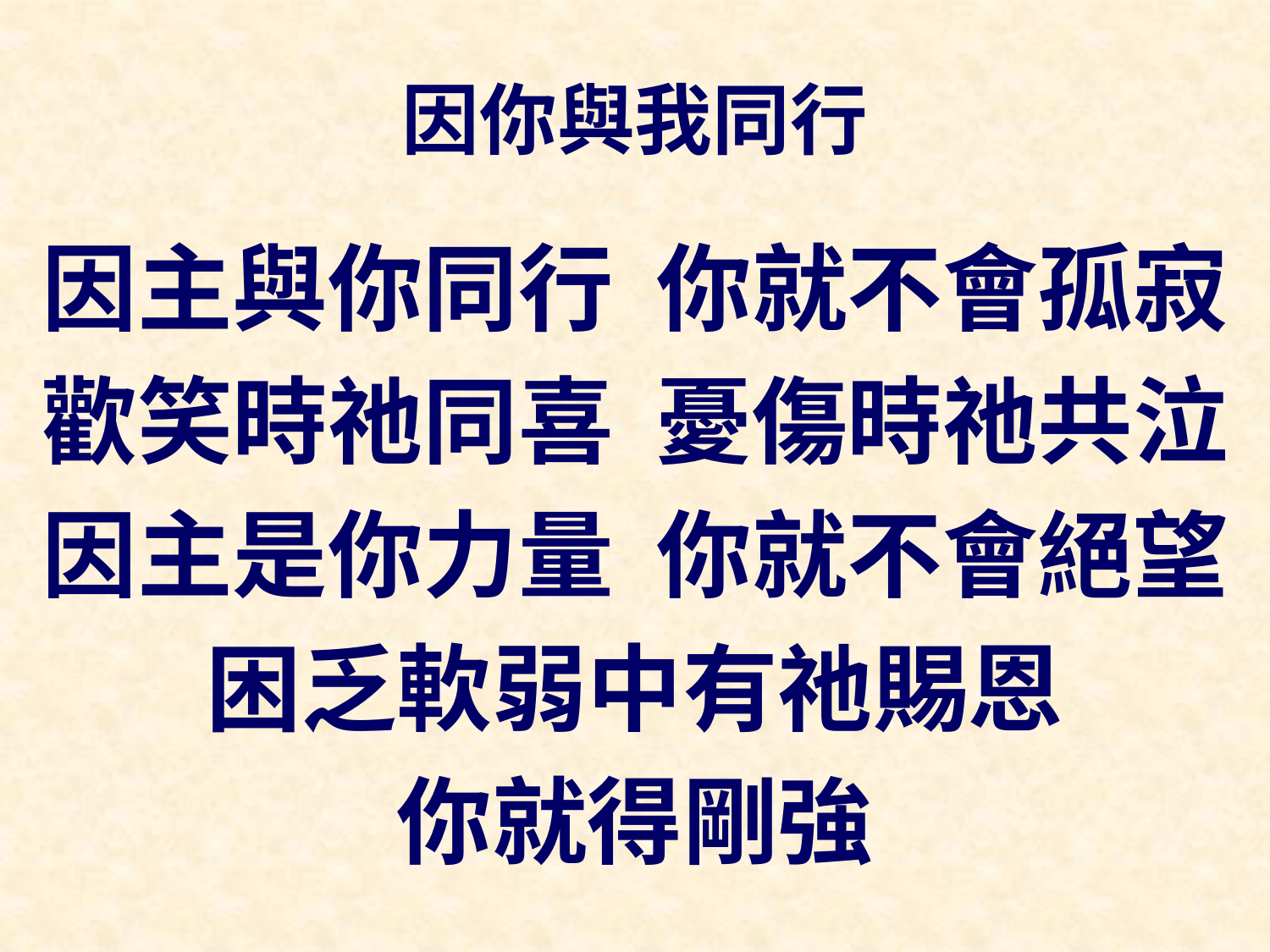

# 因你與我同行
因主與你同行  你就不會孤寂
歡笑時祂同喜  憂傷時祂共泣
因主是你力量  你就不會絕望
困乏軟弱中有祂賜恩
你就得剛強